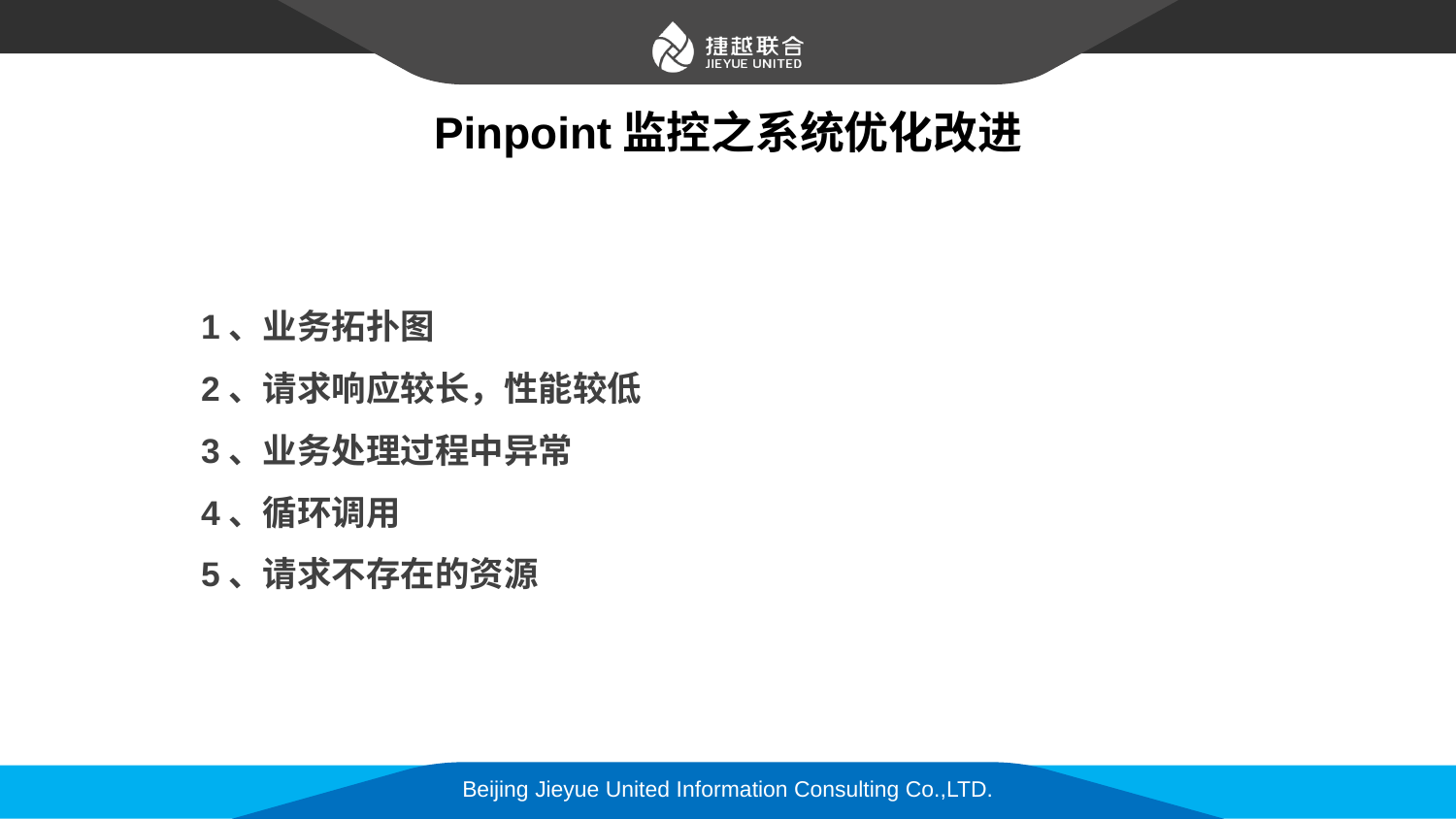

# Pinpoint监控之系统优化改进
1、业务拓扑图
2、请求响应较长，性能较低
3、业务处理过程中异常
4、循环调用
5、请求不存在的资源